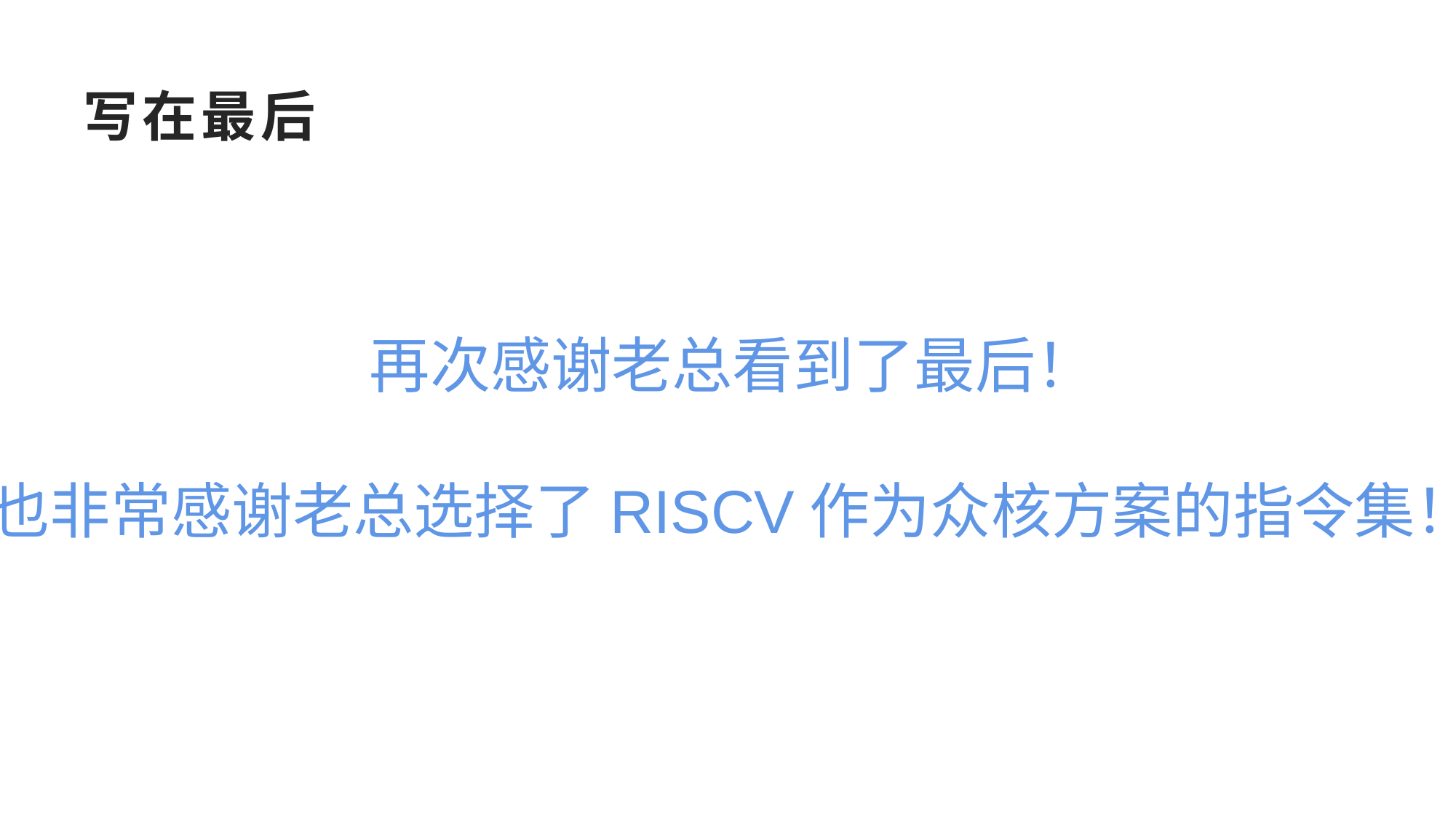

# 写在最后
再次感谢老总看到了最后！

也非常感谢老总选择了RISCV作为众核方案的指令集！